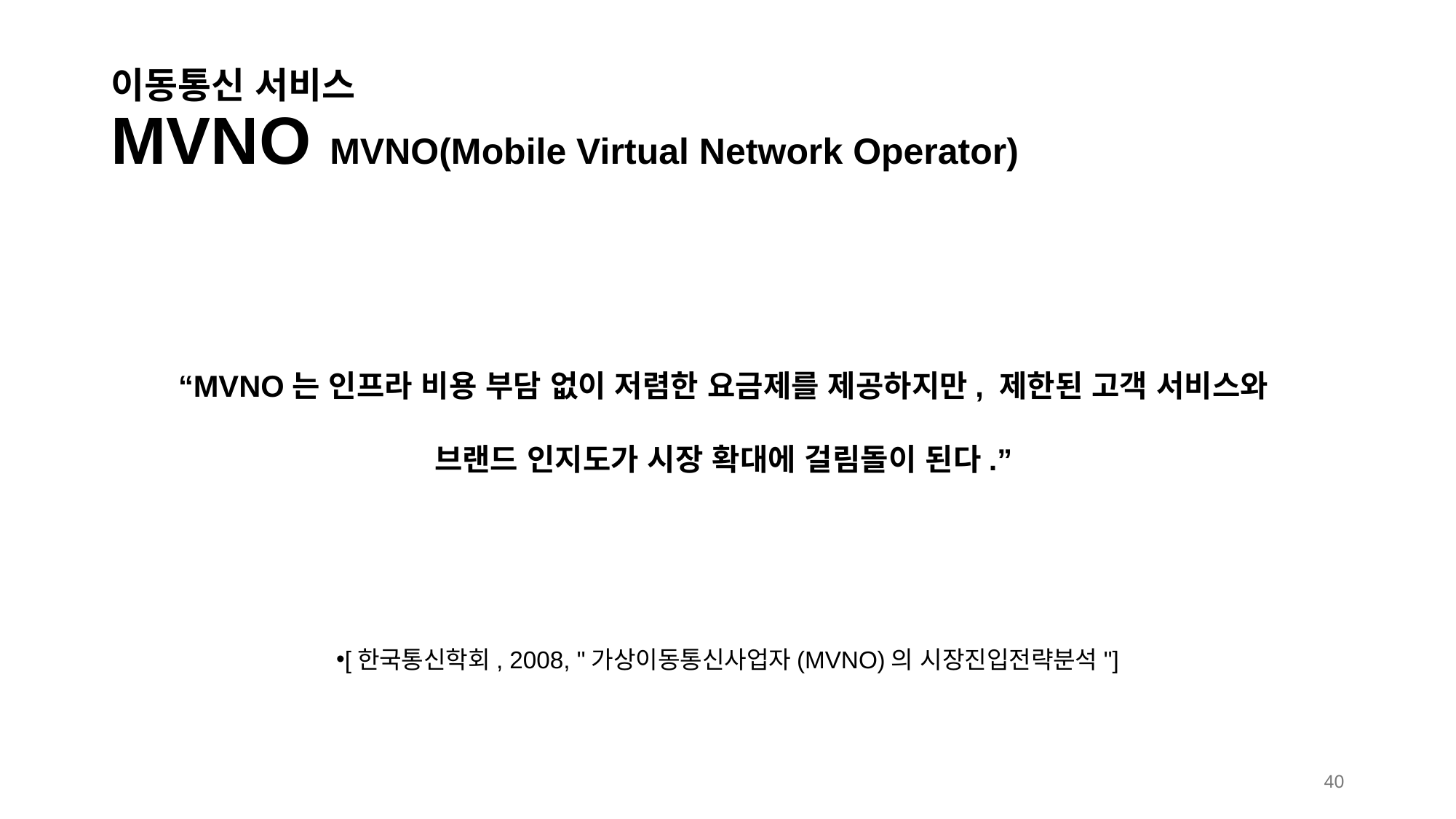

# 이동통신 서비스 MVNO MVNO(Mobile Virtual Network Operator)

“MVNO는 인프라 비용 부담 없이 저렴한 요금제를 제공하지만, 제한된 고객 서비스와
브랜드 인지도가 시장 확대에 걸림돌이 된다.”

[한국통신학회, 2008, "가상이동통신사업자(MVNO)의 시장진입전략분석"]

40